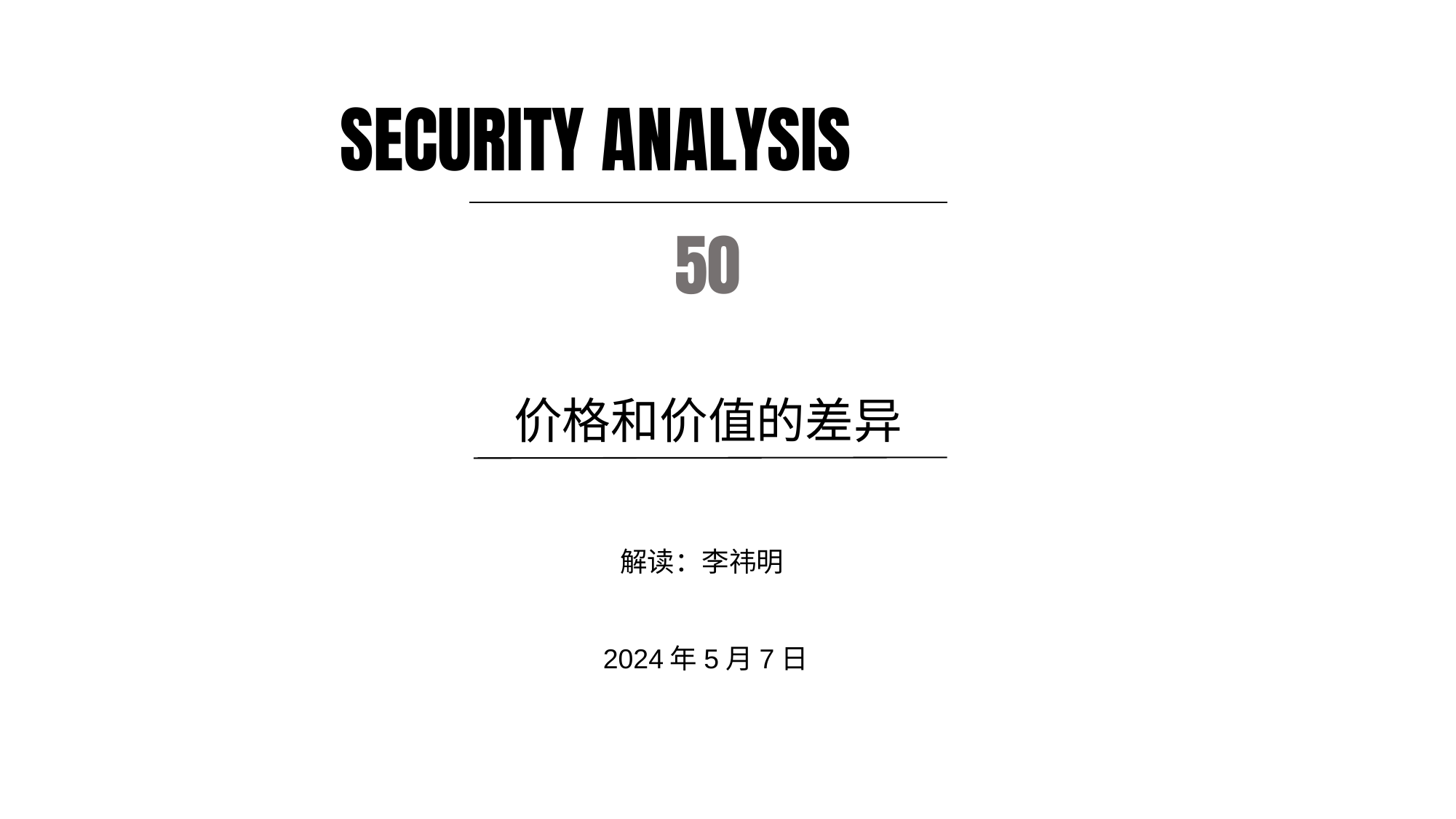

SECURITY ANALYSIS
50
价格和价值的差异

解读：李祎明
2024年5月7日
1